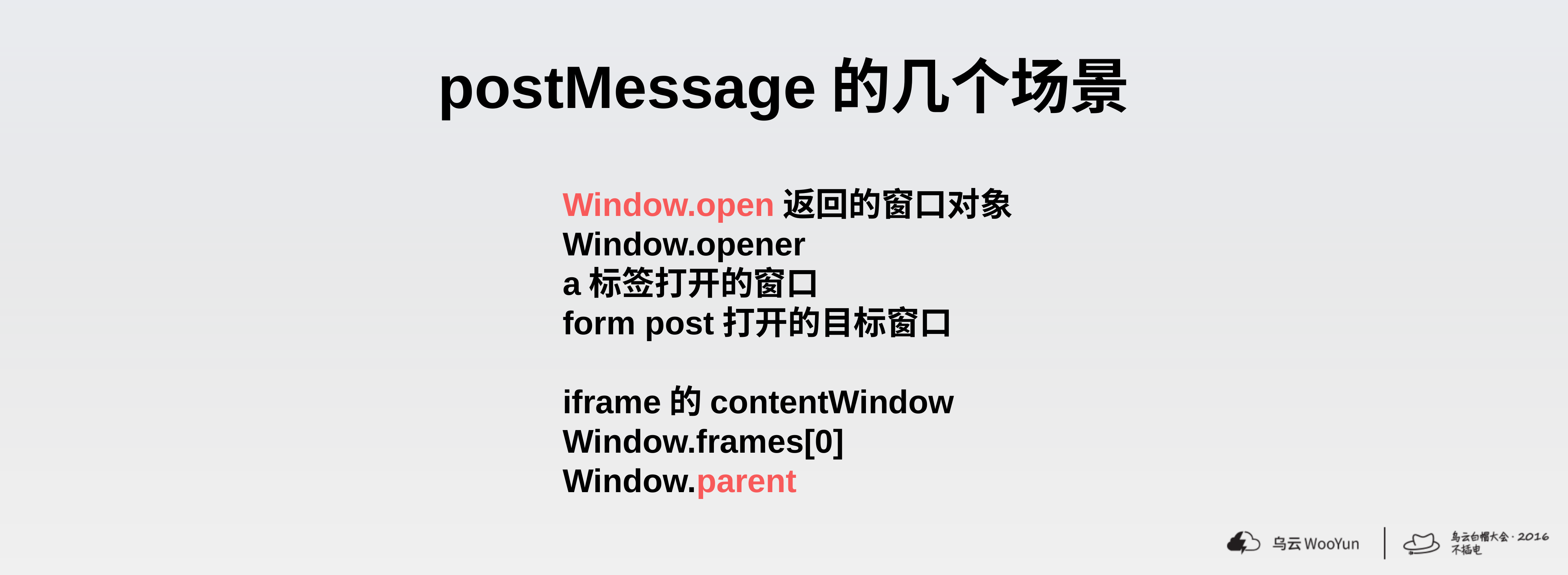

postMessage的几个场景
Window.open返回的窗口对象
Window.opener
a标签打开的窗口
form post打开的目标窗口

iframe的contentWindow
Window.frames[0]
Window.parent